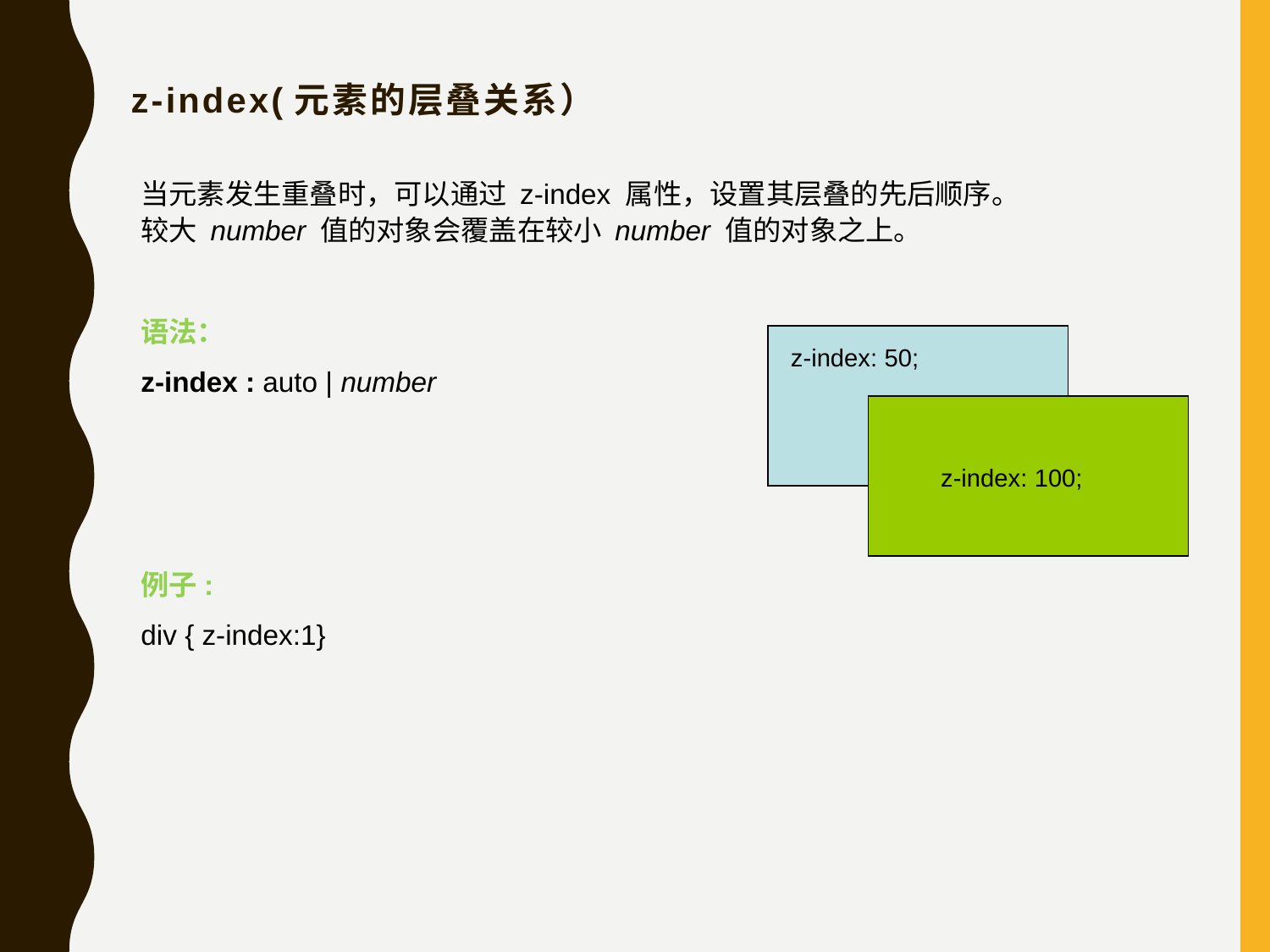

# z-index(元素的层叠关系）
当元素发生重叠时，可以通过 z-index 属性，设置其层叠的先后顺序。
较大 number 值的对象会覆盖在较小 number 值的对象之上。

语法：
z-index : auto | number

例子:
div { z-index:1}

z-index: 50;

z-index: 100;